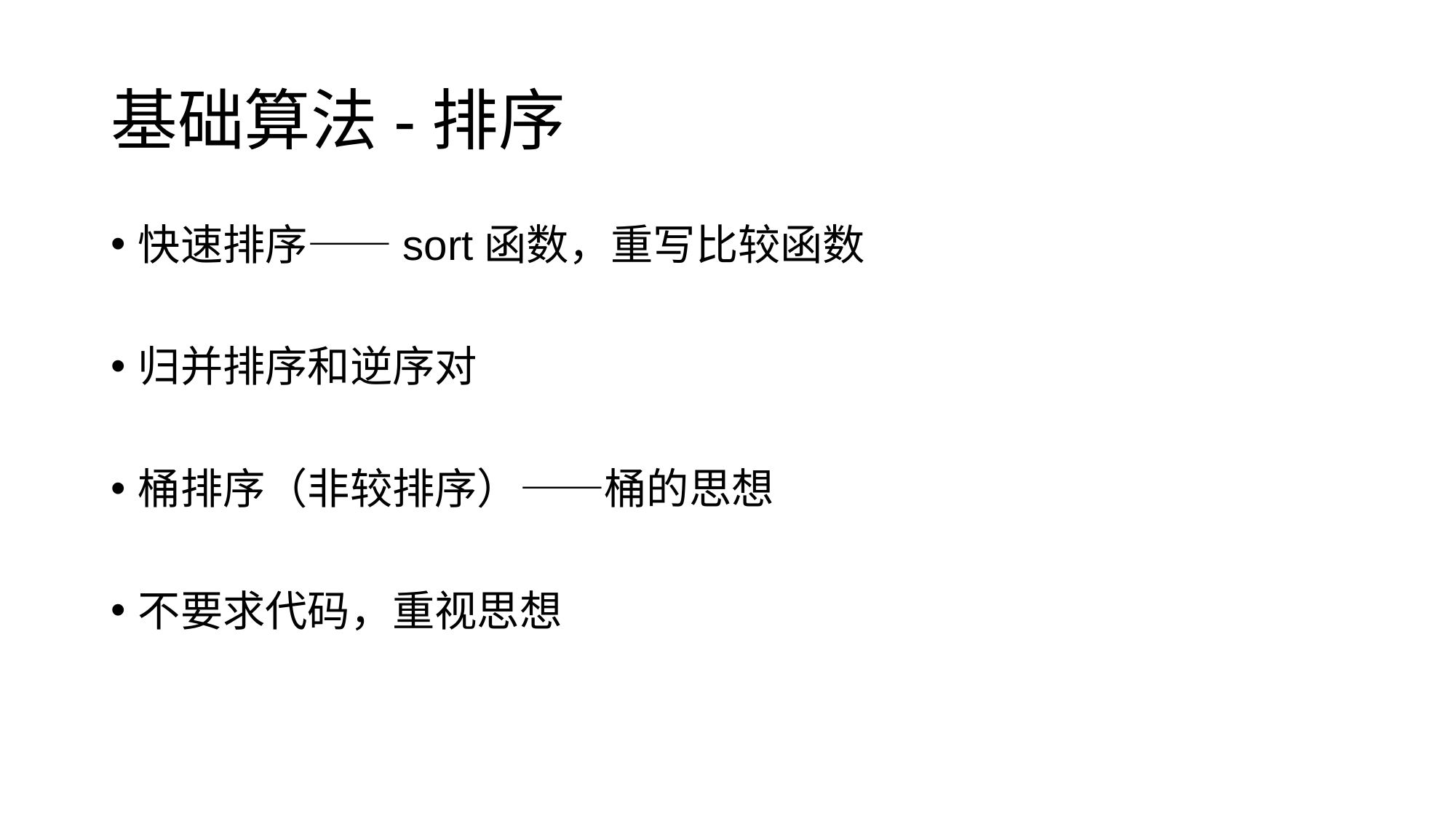

# 基础算法-排序
快速排序——sort函数，重写比较函数

归并排序和逆序对

桶排序（非较排序）——桶的思想

不要求代码，重视思想